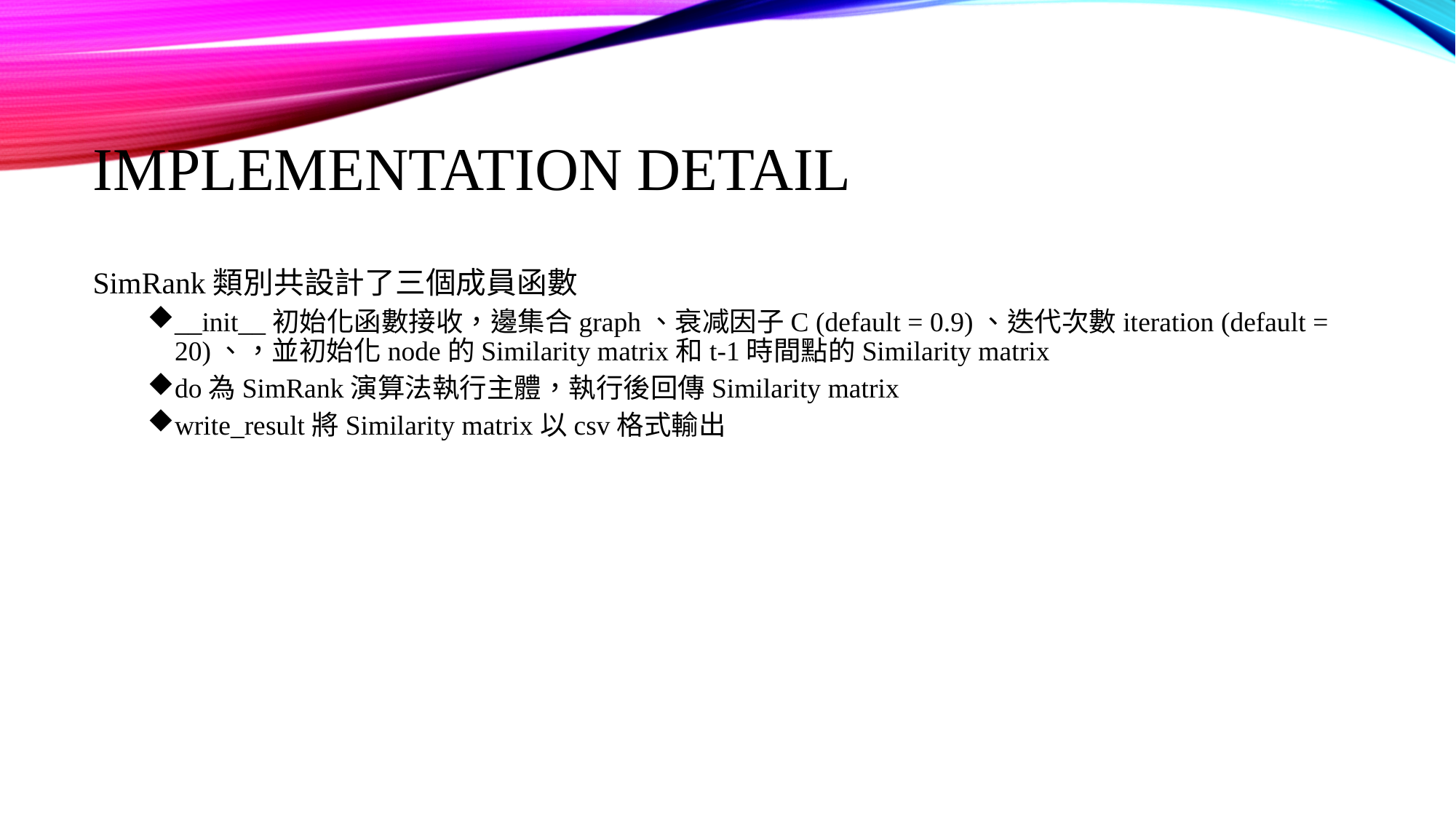

# Implementation detail
SimRank類別共設計了三個成員函數
__init__初始化函數接收，邊集合graph、衰减因子C (default = 0.9)、迭代次數iteration (default = 20)、，並初始化node的Similarity matrix和t-1時間點的Similarity matrix
do為SimRank演算法執行主體，執行後回傳Similarity matrix
write_result將Similarity matrix以csv格式輸出